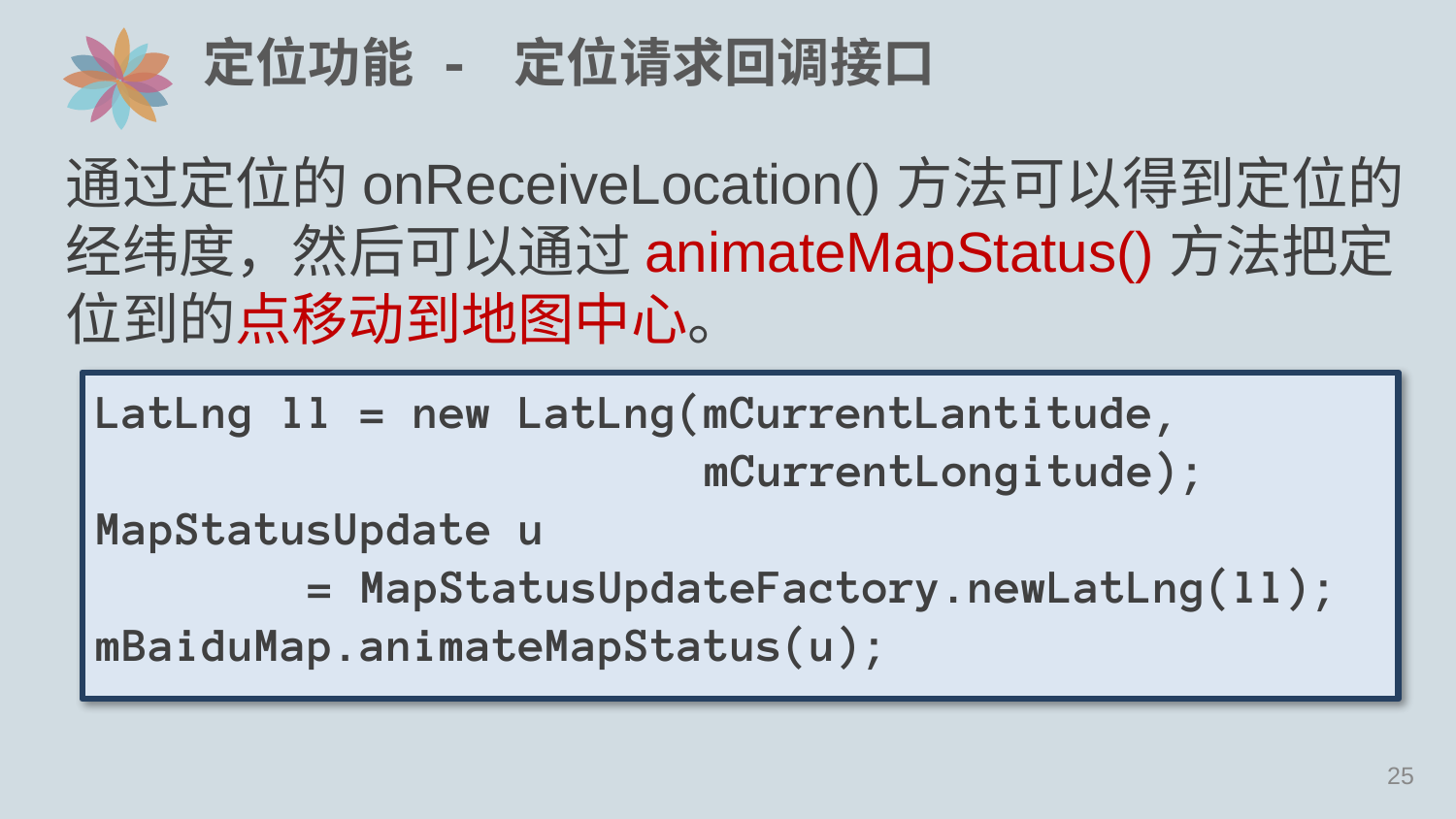

# 定位功能 - 定位请求回调接口
通过定位的onReceiveLocation()方法可以得到定位的经纬度，然后可以通过animateMapStatus()方法把定位到的点移动到地图中心。
LatLng ll = new LatLng(mCurrentLantitude,
                       mCurrentLongitude);
MapStatusUpdate u
        = MapStatusUpdateFactory.newLatLng(ll);
mBaiduMap.animateMapStatus(u);
25